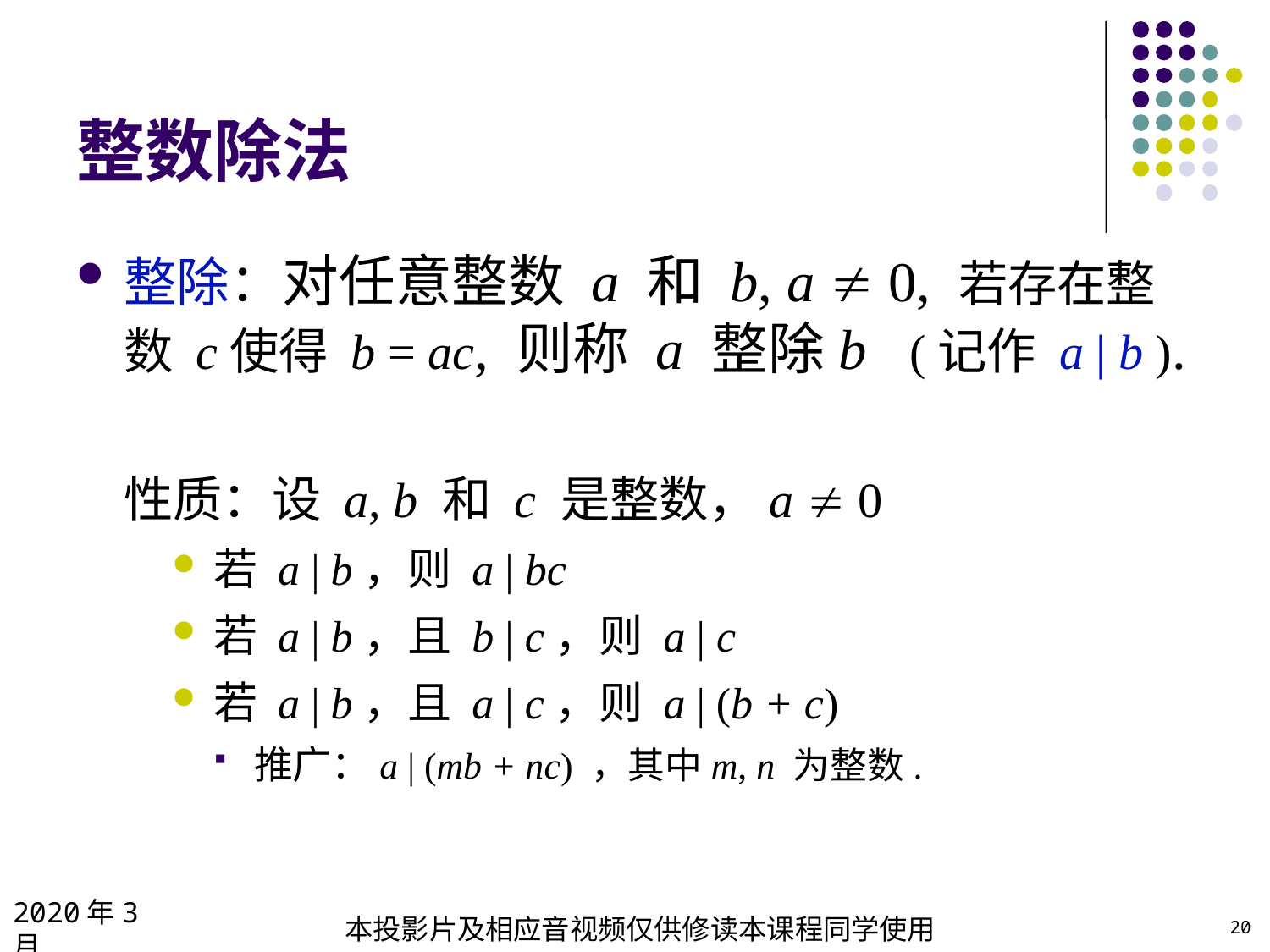

# 整数除法
整除：对任意整数 a 和 b, a ≠ 0, 若存在整数 c使得 b = ac, 则称 a 整除b   (记作 a | b ).

性质：设 a, b 和 c 是整数，a ≠ 0
若 a | b，则 a | bc
若 a | b，且 b | c，则 a | c
若 a | b，且 a | c，则 a | (b + c)
推广：a | (mb + nc) ，其中m, n 为整数.

2020年3月
本投影片及相应音视频仅供修读本课程同学使用
20